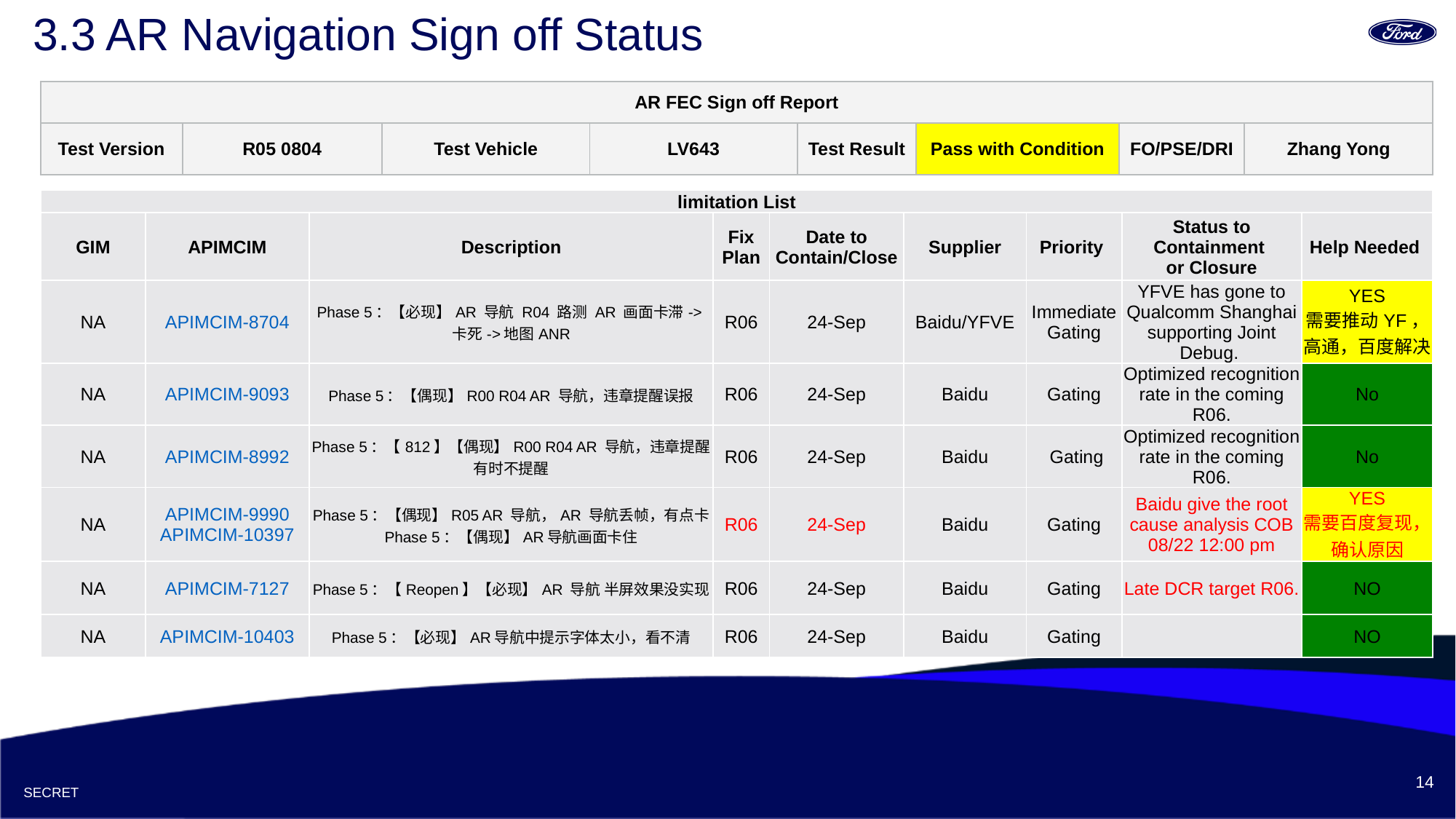

# 3.3 AR Navigation Sign off Status
| AR FEC Sign off Report |  |  |  |  |  |  |  |
| --- | --- | --- | --- | --- | --- | --- | --- |
| Test Version | R05 0804 | Test Vehicle | LV643 | Test Result | Pass with Condition | FO/PSE/DRI | Zhang Yong |
| limitation List |  |  |  |  |  |  |  |  |
| --- | --- | --- | --- | --- | --- | --- | --- | --- |
| GIM | APIMCIM | Description | Fix Plan | Date to Contain/Close | Supplier | Priority | Status to Containment or Closure | Help Needed |
| NA | APIMCIM-8704 | Phase 5：【必现】AR 导航 R04 路测 AR 画面卡滞->卡死->地图ANR | R06 | 24-Sep | Baidu/YFVE | Immediate Gating | YFVE has gone to Qualcomm Shanghai supporting Joint Debug. | YES 需要推动YF，高通，百度解决 |
| NA | APIMCIM-9093 | Phase 5：【偶现】R00 R04 AR 导航，违章提醒误报 | R06 | 24-Sep | Baidu | Gating | Optimized recognition rate in the coming R06. | No |
| NA | APIMCIM-8992 | Phase 5：【812】【偶现】R00 R04 AR 导航，违章提醒有时不提醒 | R06 | 24-Sep | Baidu | Gating | Optimized recognition rate in the coming R06. | No |
| NA | APIMCIM-9990 APIMCIM-10397 | Phase 5：【偶现】R05 AR 导航，AR 导航丢帧，有点卡 Phase 5：【偶现】AR导航画面卡住 | R06 | 24-Sep | Baidu | Gating | Baidu give the root cause analysis COB 08/22 12:00 pm | YES 需要百度复现，确认原因 |
| NA | APIMCIM-7127 | Phase 5：【Reopen】【必现】AR 导航 半屏效果没实现 | R06 | 24-Sep | Baidu | Gating | Late DCR target R06. | NO |
| NA | APIMCIM-10403 | Phase 5：【必现】AR导航中提示字体太小，看不清 | R06 | 24-Sep | Baidu | Gating |  | NO |